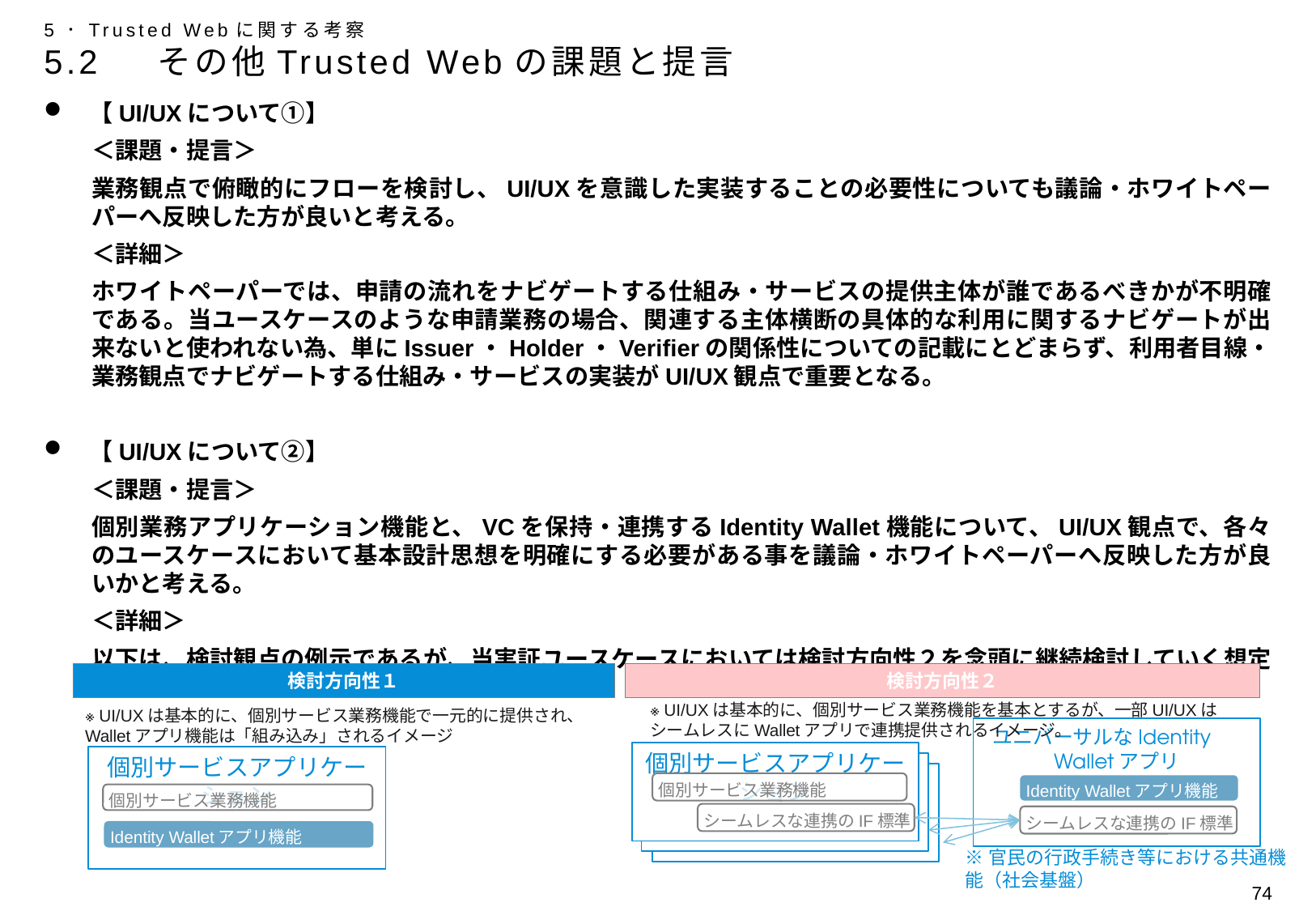

# 5．Trusted Webに関する考察 5.2　 その他Trusted Webの課題と提言
【UI/UXについて①】
＜課題・提言＞
業務観点で俯瞰的にフローを検討し、UI/UXを意識した実装することの必要性についても議論・ホワイトペーパーへ反映した方が良いと考える。
＜詳細＞
ホワイトペーパーでは、申請の流れをナビゲートする仕組み・サービスの提供主体が誰であるべきかが不明確である。当ユースケースのような申請業務の場合、関連する主体横断の具体的な利用に関するナビゲートが出来ないと使われない為、単にIssuer・Holder・Verifierの関係性についての記載にとどまらず、利用者目線・業務観点でナビゲートする仕組み・サービスの実装がUI/UX観点で重要となる。

【UI/UXについて②】
＜課題・提言＞
個別業務アプリケーション機能と、VCを保持・連携するIdentity Wallet機能について、UI/UX観点で、各々のユースケースにおいて基本設計思想を明確にする必要がある事を議論・ホワイトペーパーへ反映した方が良いかと考える。
＜詳細＞
以下は、検討観点の例示であるが、当実証ユースケースにおいては検討方向性２を念頭に継続検討していく想定である。
検討方向性１
検討方向性２
※UI/UXは基本的に、個別サービス業務機能を基本とするが、一部UI/UXはシームレスにWalletアプリで連携提供されるイメージ。
※UI/UXは基本的に、個別サービス業務機能で一元的に提供され、Walletアプリ機能は「組み込み」されるイメージ
ユニバーサルなIdentity　Walletアプリ
個別サービスアプリケーション
個別サービスアプリケーション
個別サービスアプリケーション
個別サービスアプリケーション
個別サービス業務機能
Identity Walletアプリ機能
個別サービス業務機能
シームレスな連携のIF標準
シームレスな連携のIF標準
Identity Walletアプリ機能
※官民の行政手続き等における共通機能（社会基盤）